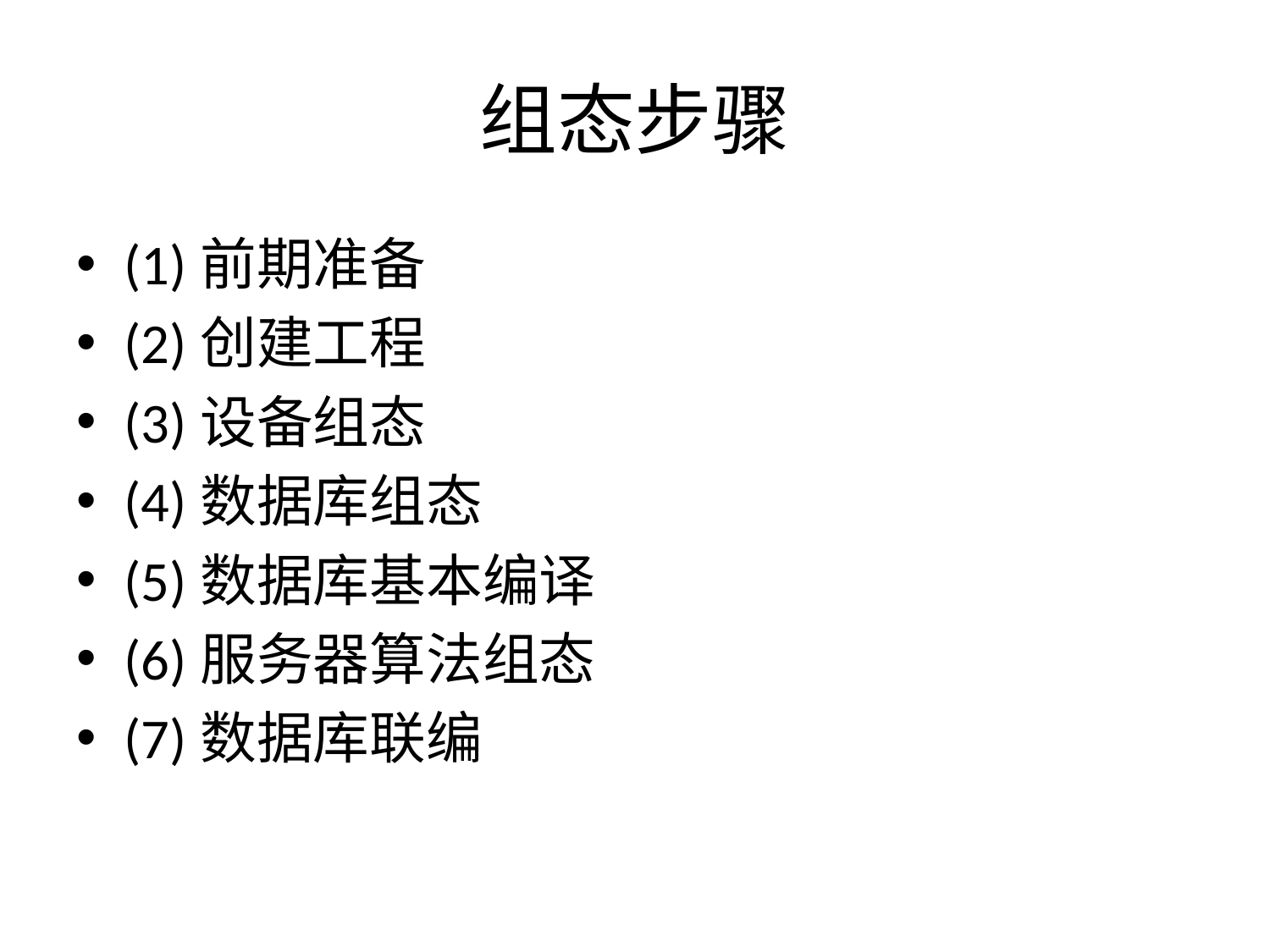

# 组态步骤
(1)前期准备
(2)创建工程
(3)设备组态
(4)数据库组态
(5)数据库基本编译
(6)服务器算法组态
(7)数据库联编